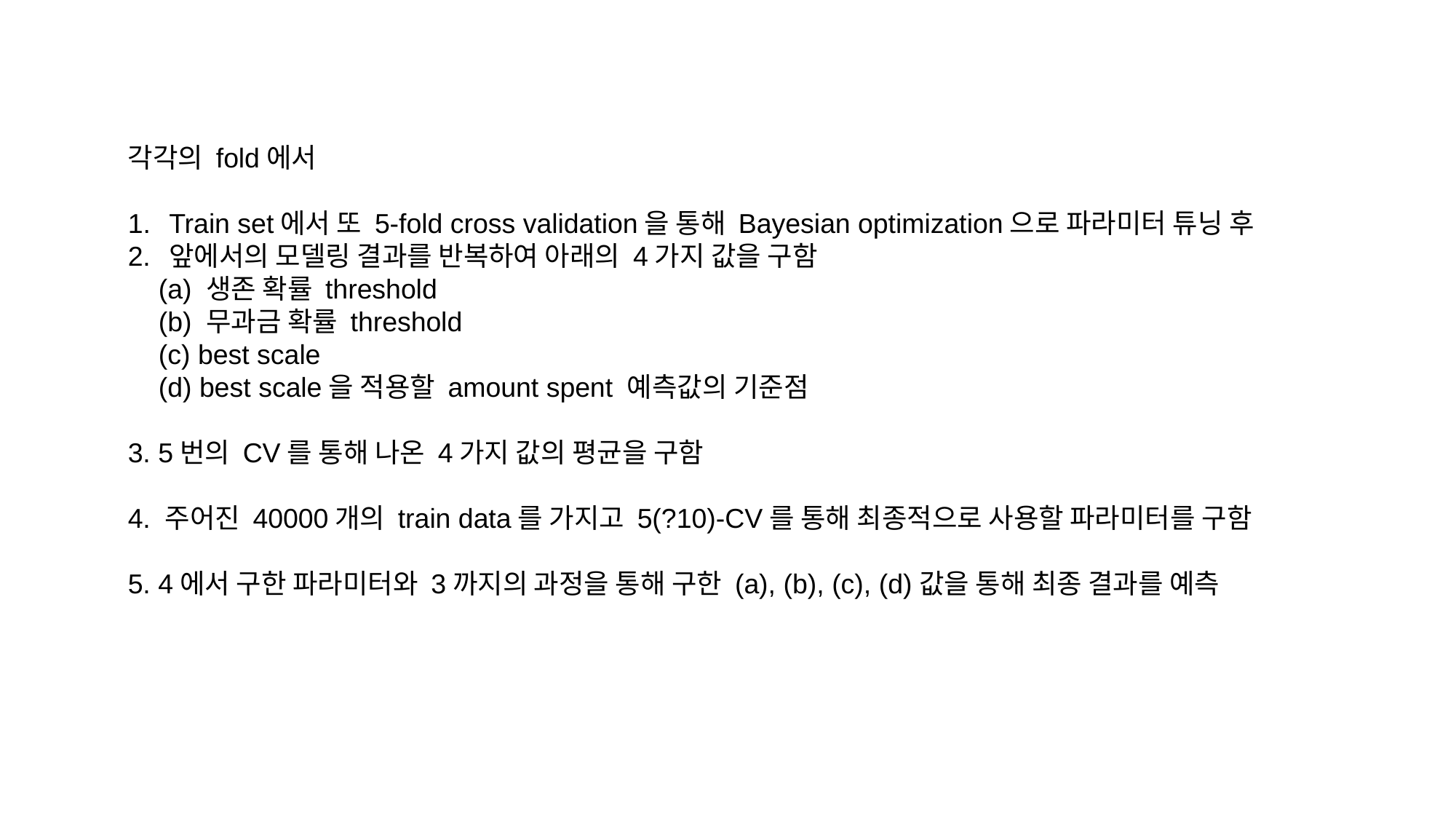

각각의 fold에서

Train set에서 또 5-fold cross validation을 통해 Bayesian optimization으로 파라미터 튜닝 후
앞에서의 모델링 결과를 반복하여 아래의 4가지 값을 구함
    (a) 생존 확률 threshold
    (b) 무과금 확률 threshold
    (c) best scale
    (d) best scale을 적용할 amount spent 예측값의 기준점

3. 5번의 CV를 통해 나온 4가지 값의 평균을 구함

4. 주어진 40000개의 train data를 가지고 5(?10)-CV를 통해 최종적으로 사용할 파라미터를 구함

5. 4에서 구한 파라미터와 3까지의 과정을 통해 구한 (a), (b), (c), (d)값을 통해 최종 결과를 예측